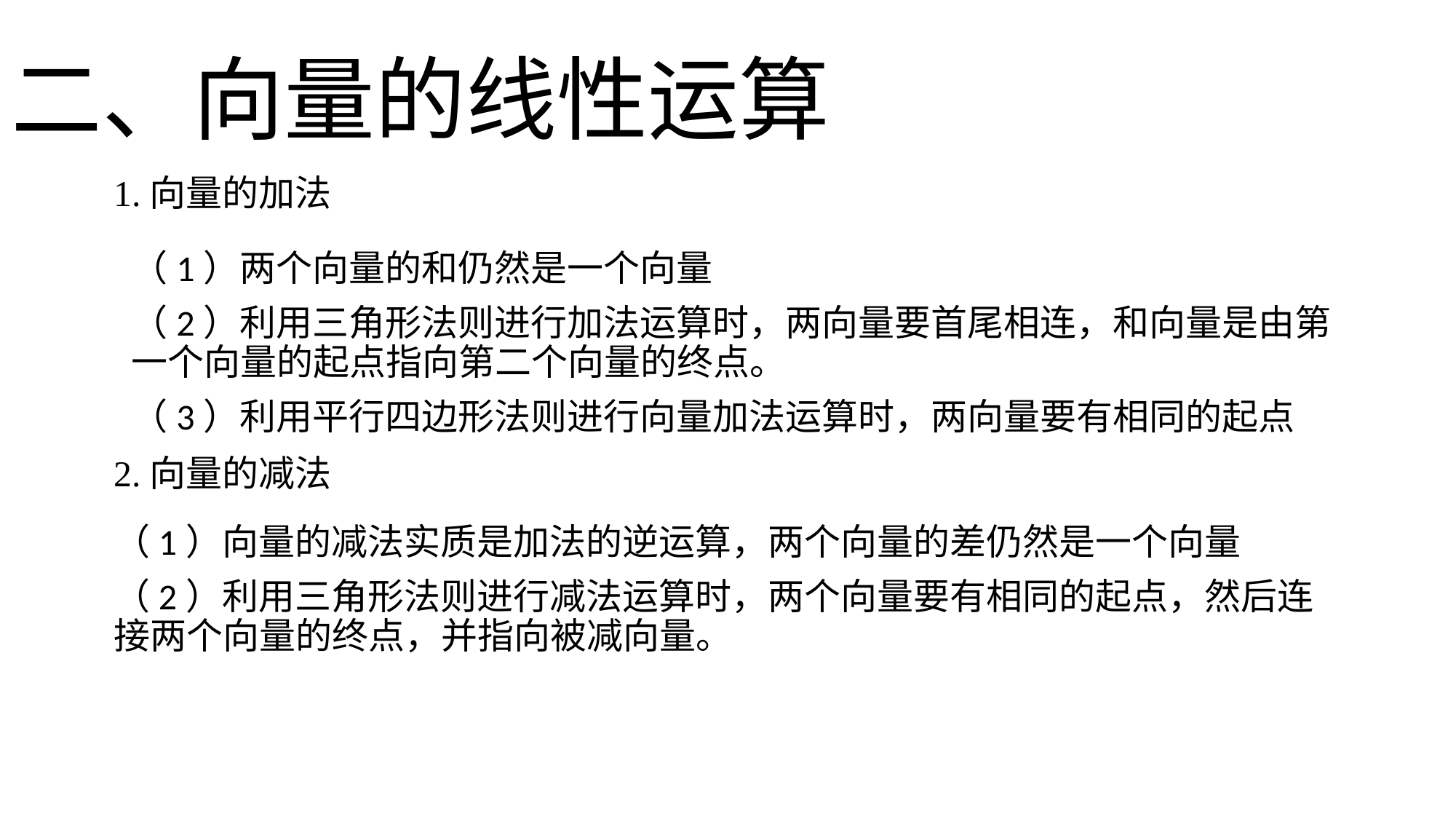

二、向量的线性运算
1.向量的加法
（1）两个向量的和仍然是一个向量
（2）利用三角形法则进行加法运算时，两向量要首尾相连，和向量是由第一个向量的起点指向第二个向量的终点。
（3）利用平行四边形法则进行向量加法运算时，两向量要有相同的起点
2.向量的减法
（1）向量的减法实质是加法的逆运算，两个向量的差仍然是一个向量
（2）利用三角形法则进行减法运算时，两个向量要有相同的起点，然后连接两个向量的终点，并指向被减向量。